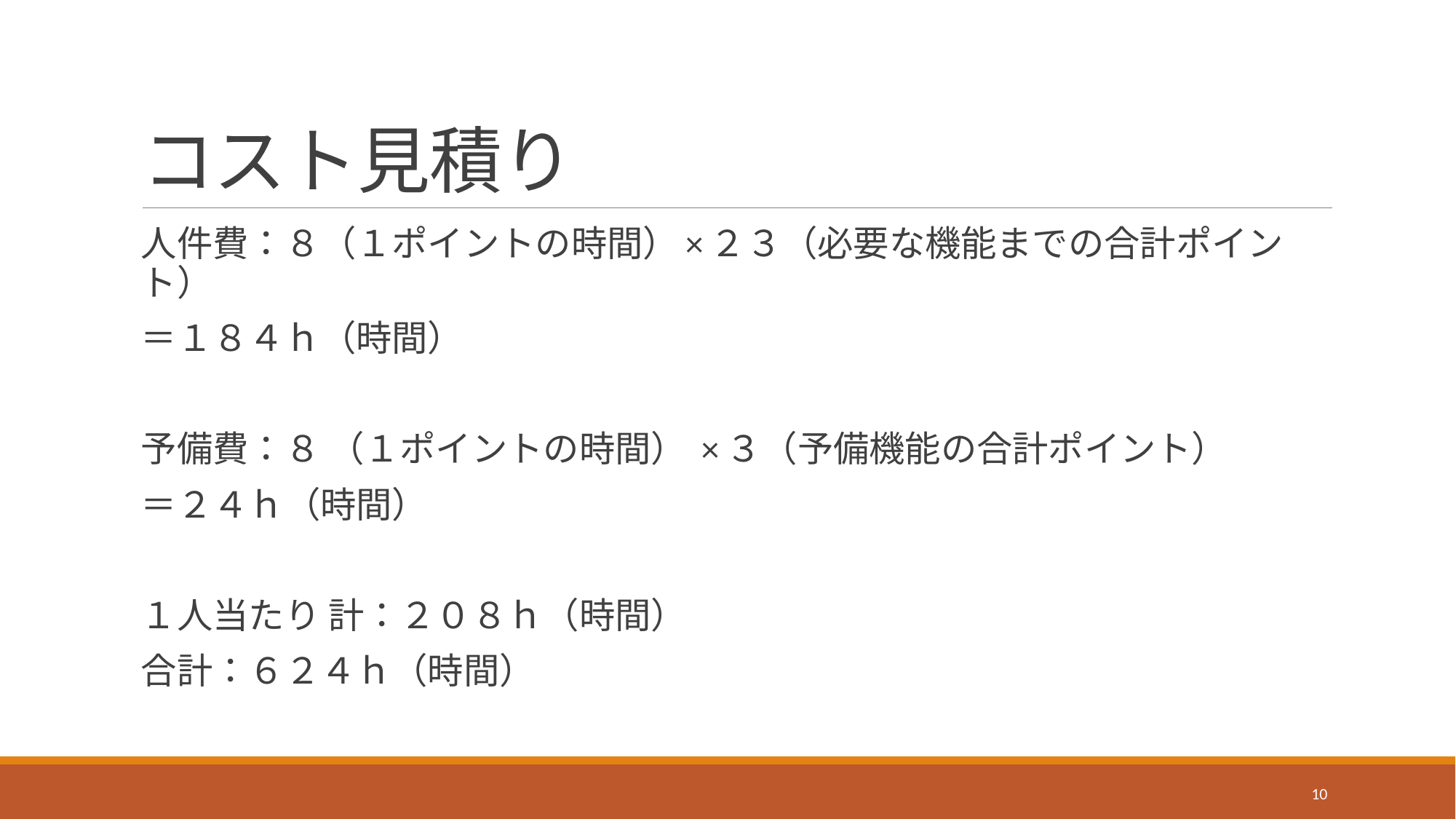

# コスト見積り
人件費：８（１ポイントの時間）×２３（必要な機能までの合計ポイント）
＝１８４ｈ（時間）

予備費：８ （１ポイントの時間） ×３（予備機能の合計ポイント）
＝２４ｈ（時間）

１人当たり 計：２０８ｈ（時間）
合計：６２４ｈ（時間）

10